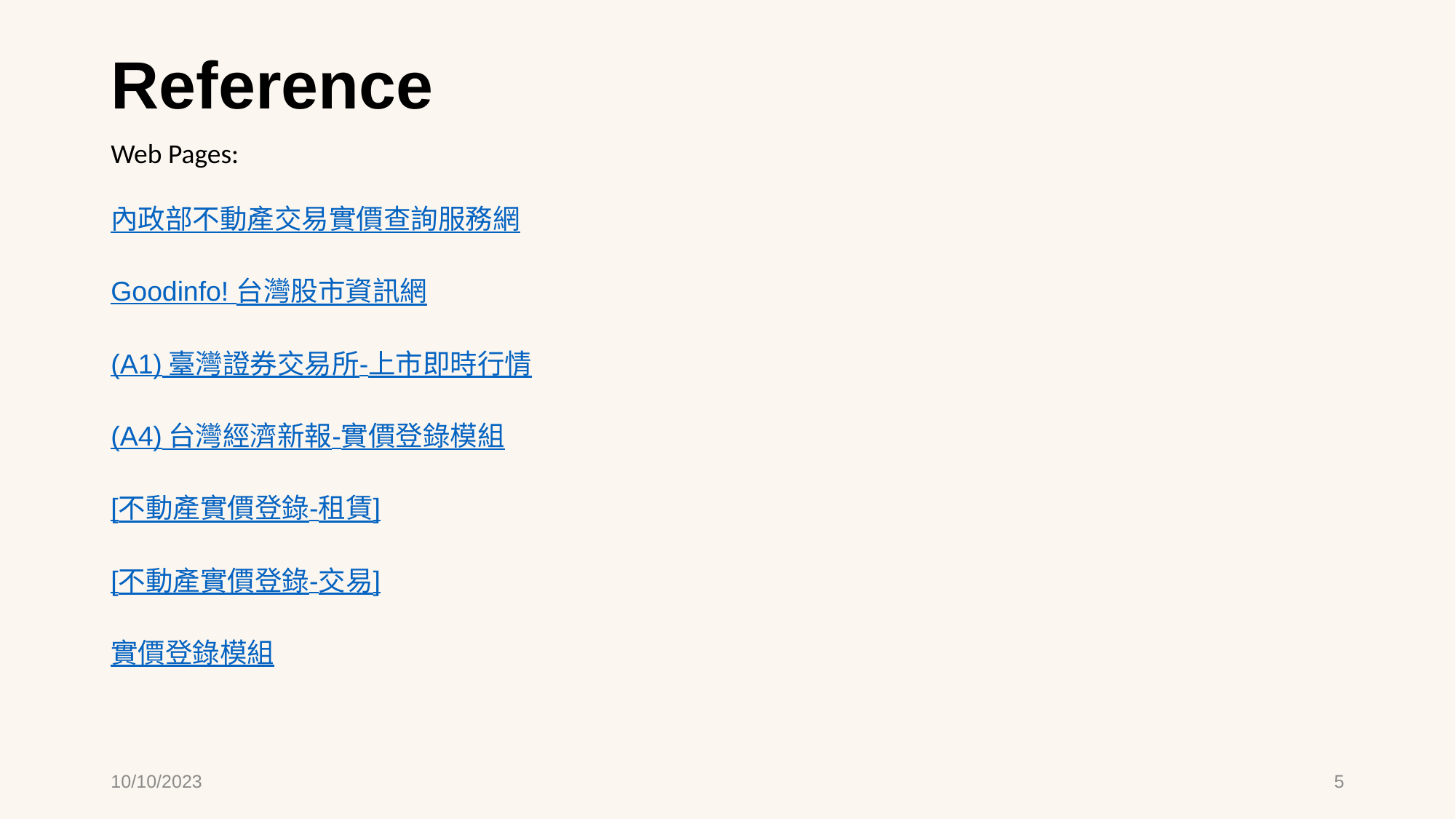

# Reference
Web Pages:

內政部不動產交易實價查詢服務網

Goodinfo! 台灣股市資訊網

(A1) 臺灣證券交易所-上市即時行情

(A4) 台灣經濟新報-實價登錄模組

[不動產實價登錄-租賃]

[不動產實價登錄-交易]

實價登錄模組
10/10/2023
5